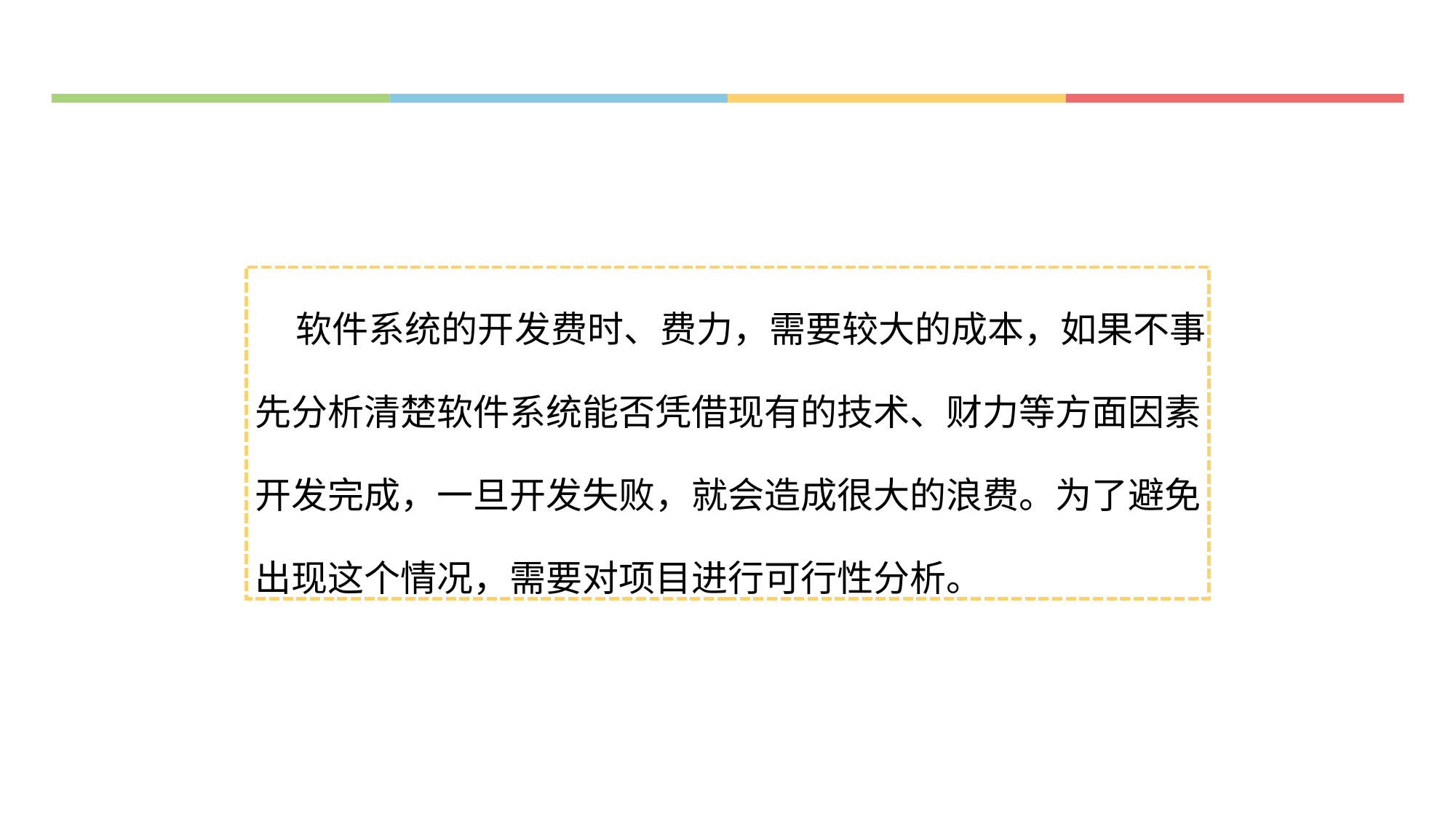

软件系统的开发费时、费力，需要较大的成本，如果不事先分析清楚软件系统能否凭借现有的技术、财力等方面因素开发完成，一旦开发失败，就会造成很大的浪费。为了避免出现这个情况，需要对项目进行可行性分析。